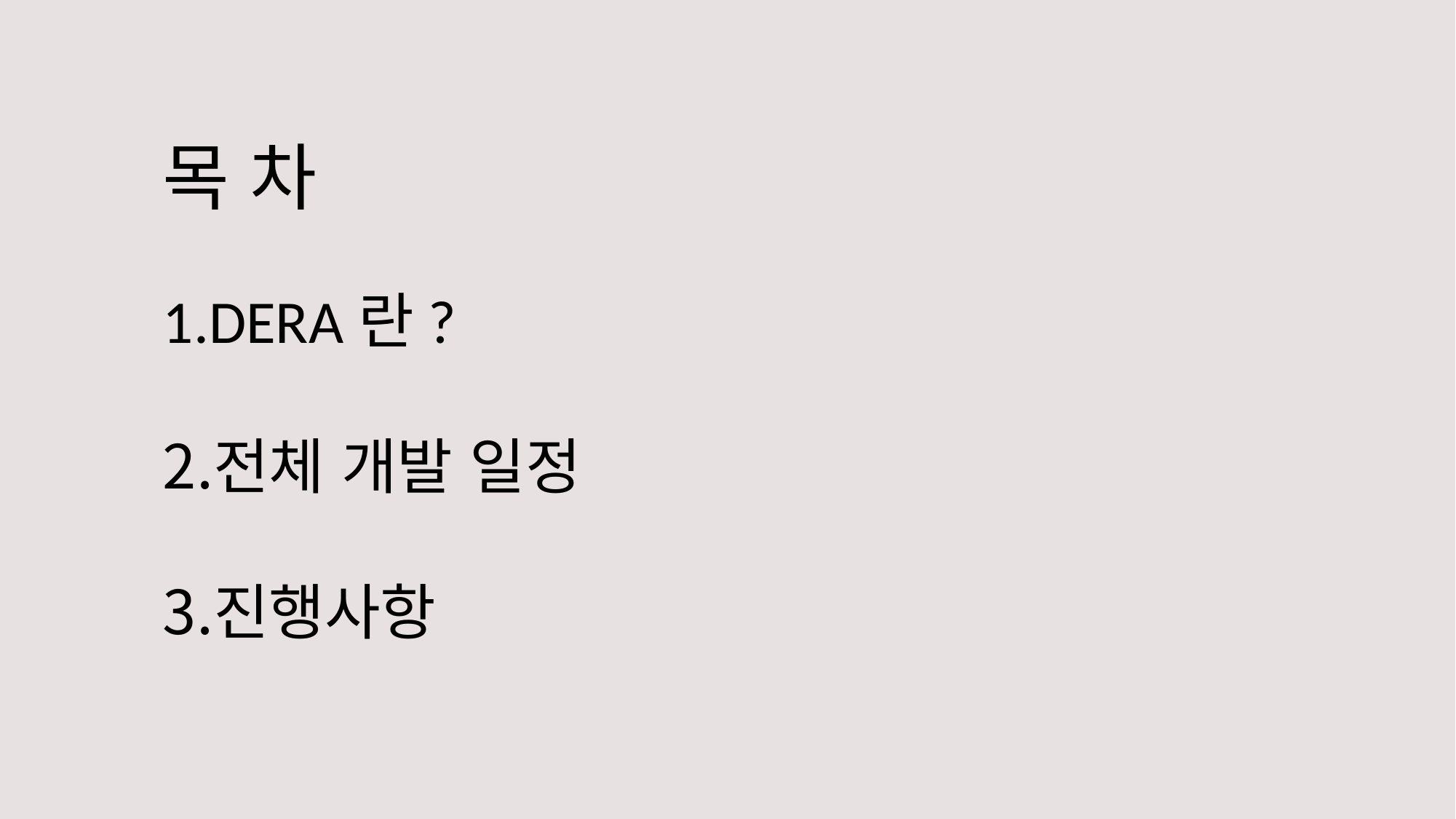

목 차
DERA란?

전체 개발 일정

진행사항